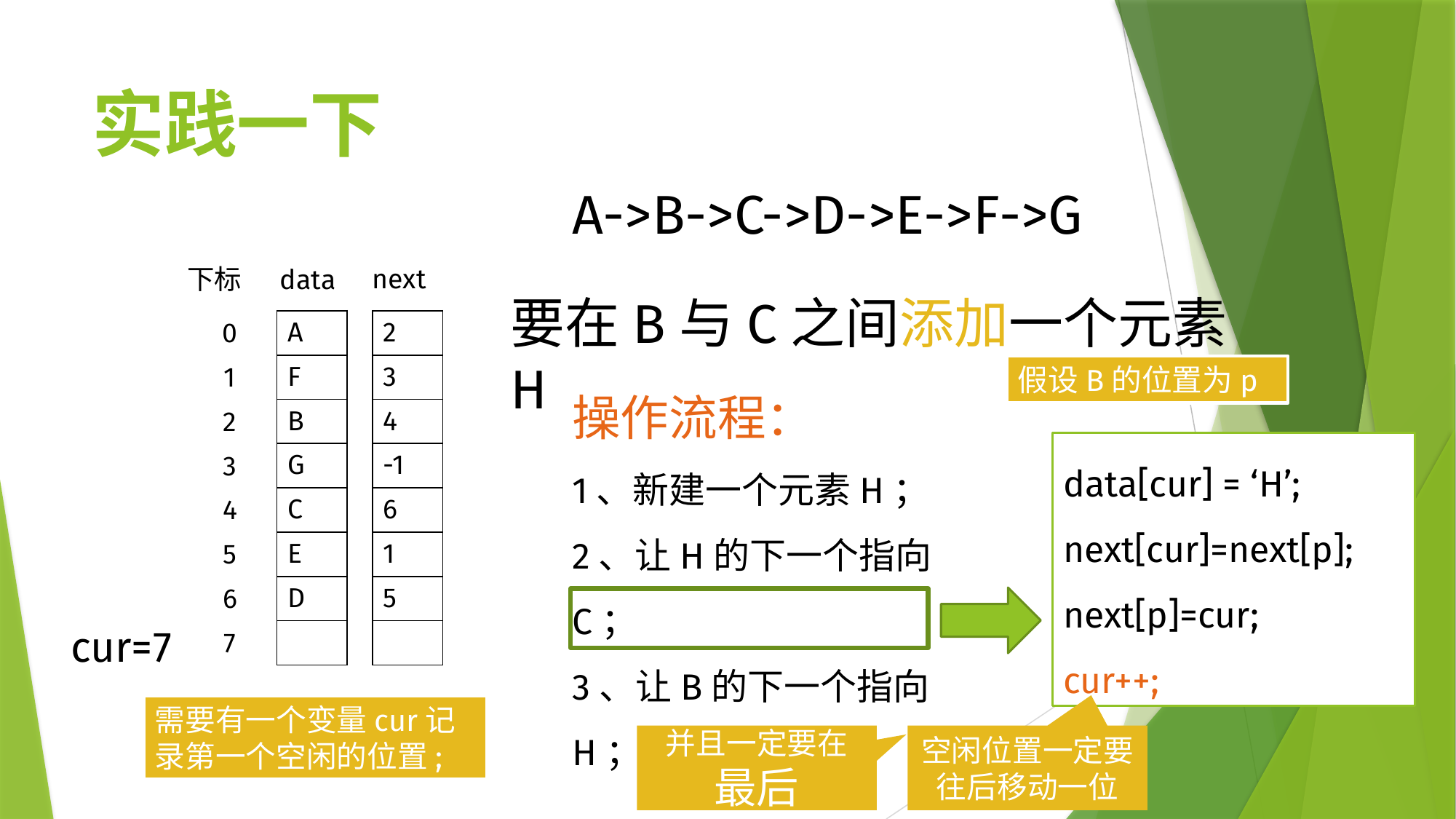

# 实践一下
A->B->C->D->E->F->G
next
下标
data
要在B与C之间添加一个元素H
| A |
| --- |
| F |
| B |
| G |
| C |
| E |
| D |
|  |
| 2 |
| --- |
| 3 |
| 4 |
| -1 |
| 6 |
| 1 |
| 5 |
|  |
| 0 |
| --- |
| 1 |
| 2 |
| 3 |
| 4 |
| 5 |
| 6 |
| 7 |
假设B的位置为p
操作流程：
1、新建一个元素H；
2、让H的下一个指向C；
3、让B的下一个指向H；
data[cur] = ‘H’;
next[cur]=next[p];
next[p]=cur;
cur++;

cur=7
需要有一个变量cur记录第一个空闲的位置;
并且一定要在
最后
空闲位置一定要往后移动一位